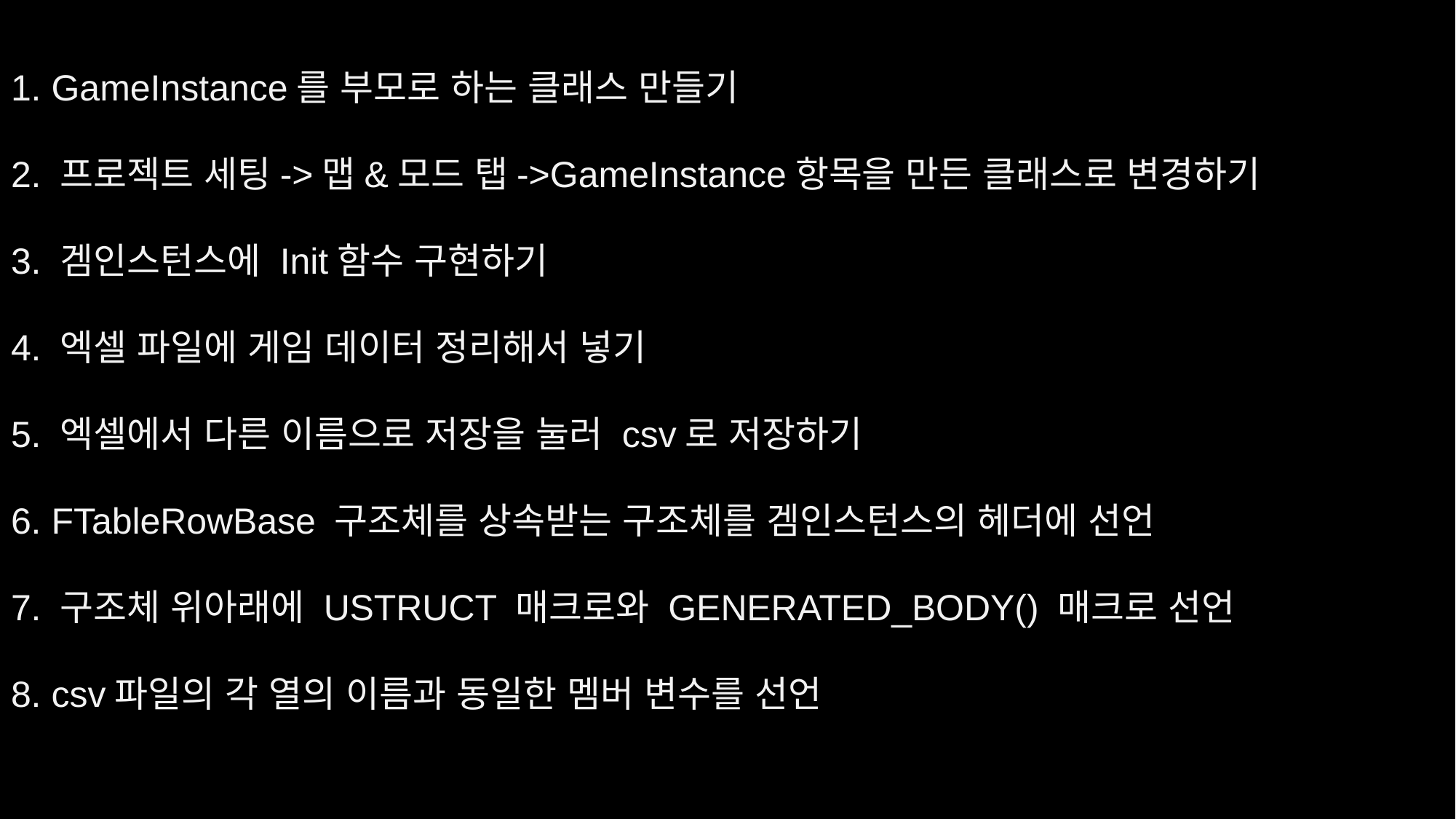

# 1. GameInstance를 부모로 하는 클래스 만들기
2. 프로젝트 세팅->맵&모드 탭->GameInstance항목을 만든 클래스로 변경하기
3. 겜인스턴스에 Init함수 구현하기
4. 엑셀 파일에 게임 데이터 정리해서 넣기
5. 엑셀에서 다른 이름으로 저장을 눌러 csv로 저장하기
6. FTableRowBase 구조체를 상속받는 구조체를 겜인스턴스의 헤더에 선언
7. 구조체 위아래에 USTRUCT 매크로와 GENERATED_BODY() 매크로 선언
8. csv파일의 각 열의 이름과 동일한 멤버 변수를 선언